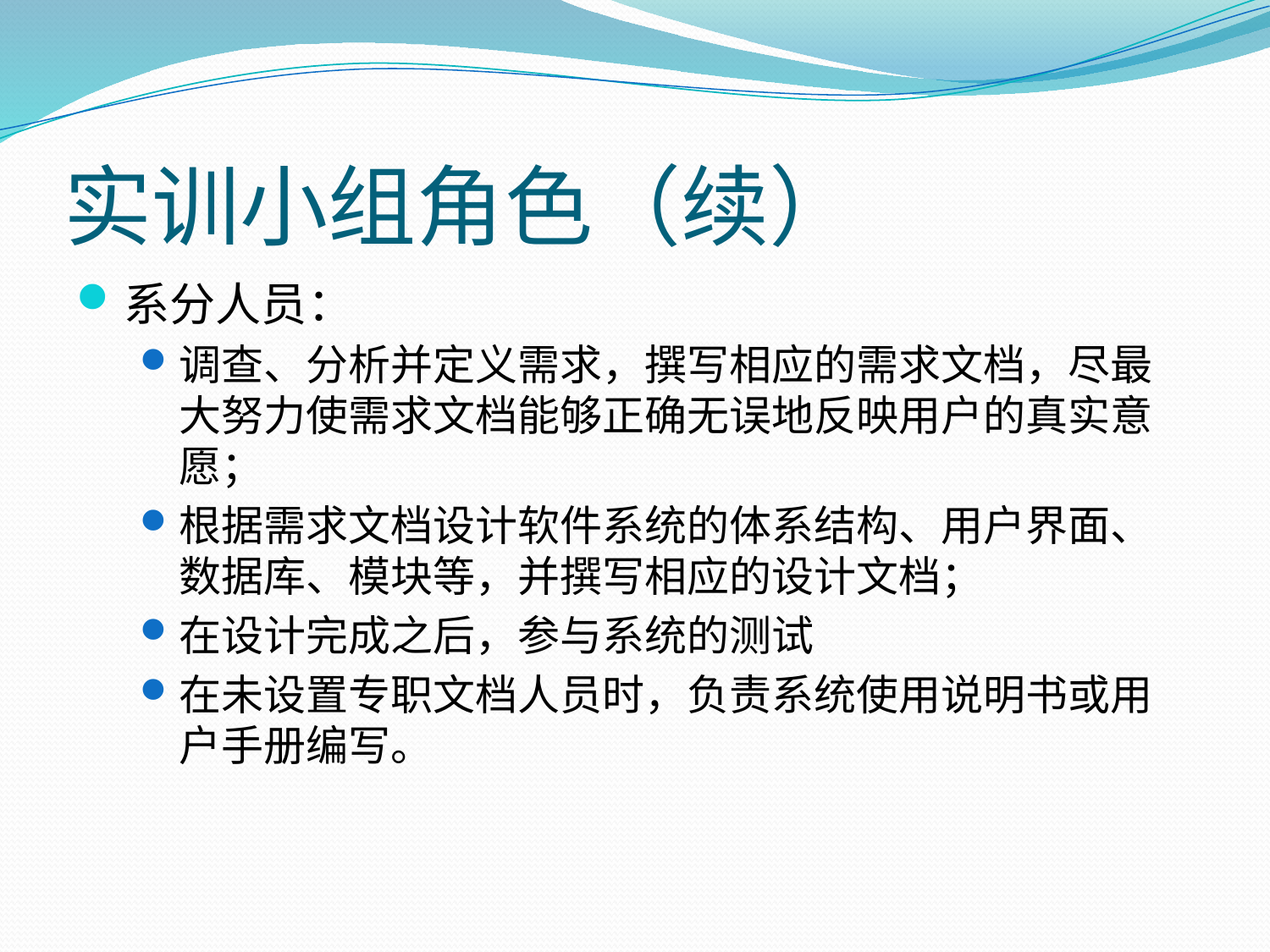

# 实训小组角色（续）
系分人员：
调查、分析并定义需求，撰写相应的需求文档，尽最大努力使需求文档能够正确无误地反映用户的真实意愿；
根据需求文档设计软件系统的体系结构、用户界面、数据库、模块等，并撰写相应的设计文档；
在设计完成之后，参与系统的测试
在未设置专职文档人员时，负责系统使用说明书或用户手册编写。